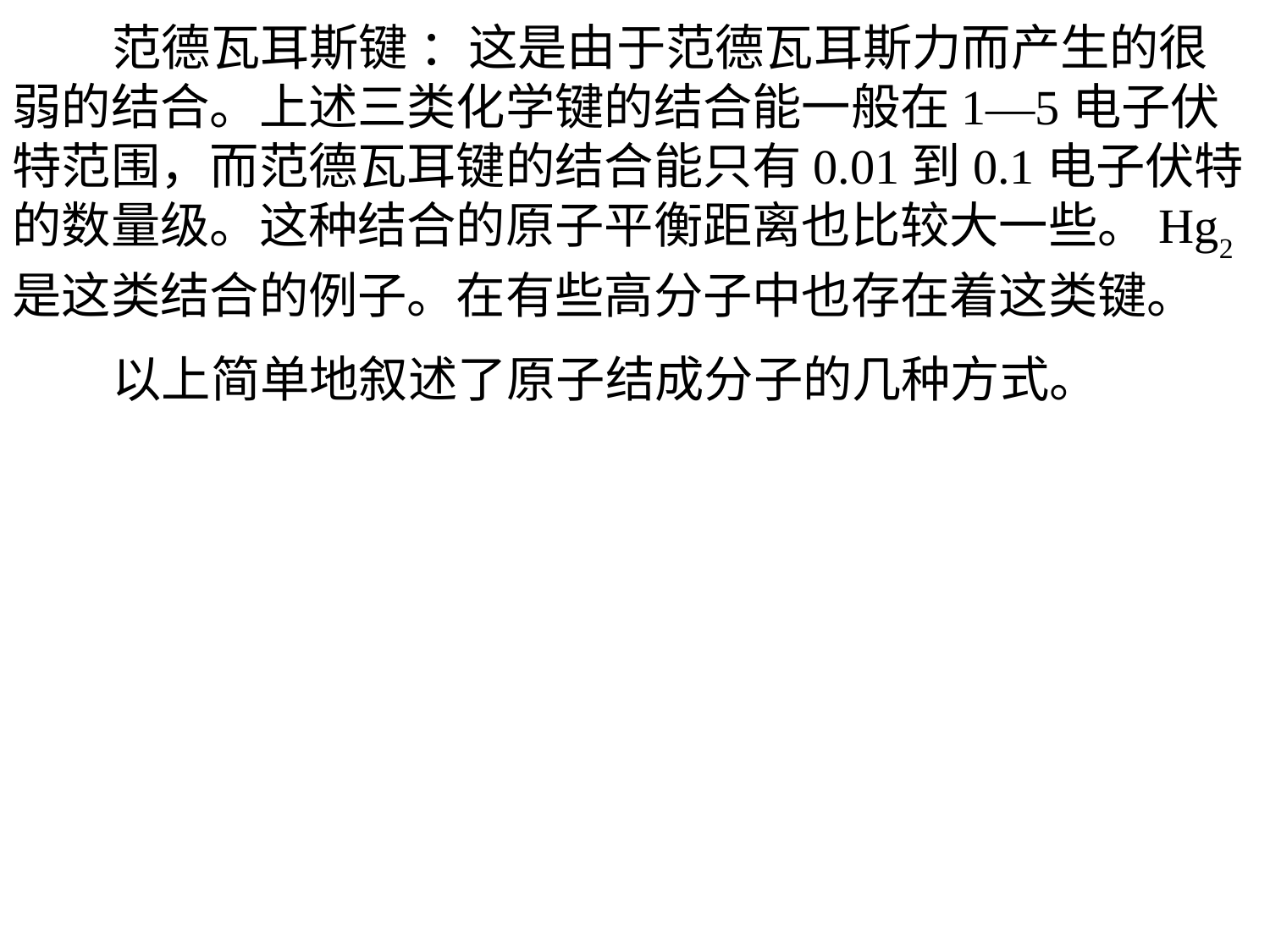

范德瓦耳斯键 ：这是由于范德瓦耳斯力而产生的很弱的结合。上述三类化学键的结合能一般在1—5电子伏特范围，而范德瓦耳键的结合能只有0.01到0.1电子伏特的数量级。这种结合的原子平衡距离也比较大一些。Hg2是这类结合的例子。在有些高分子中也存在着这类键。
        以上简单地叙述了原子结成分子的几种方式。